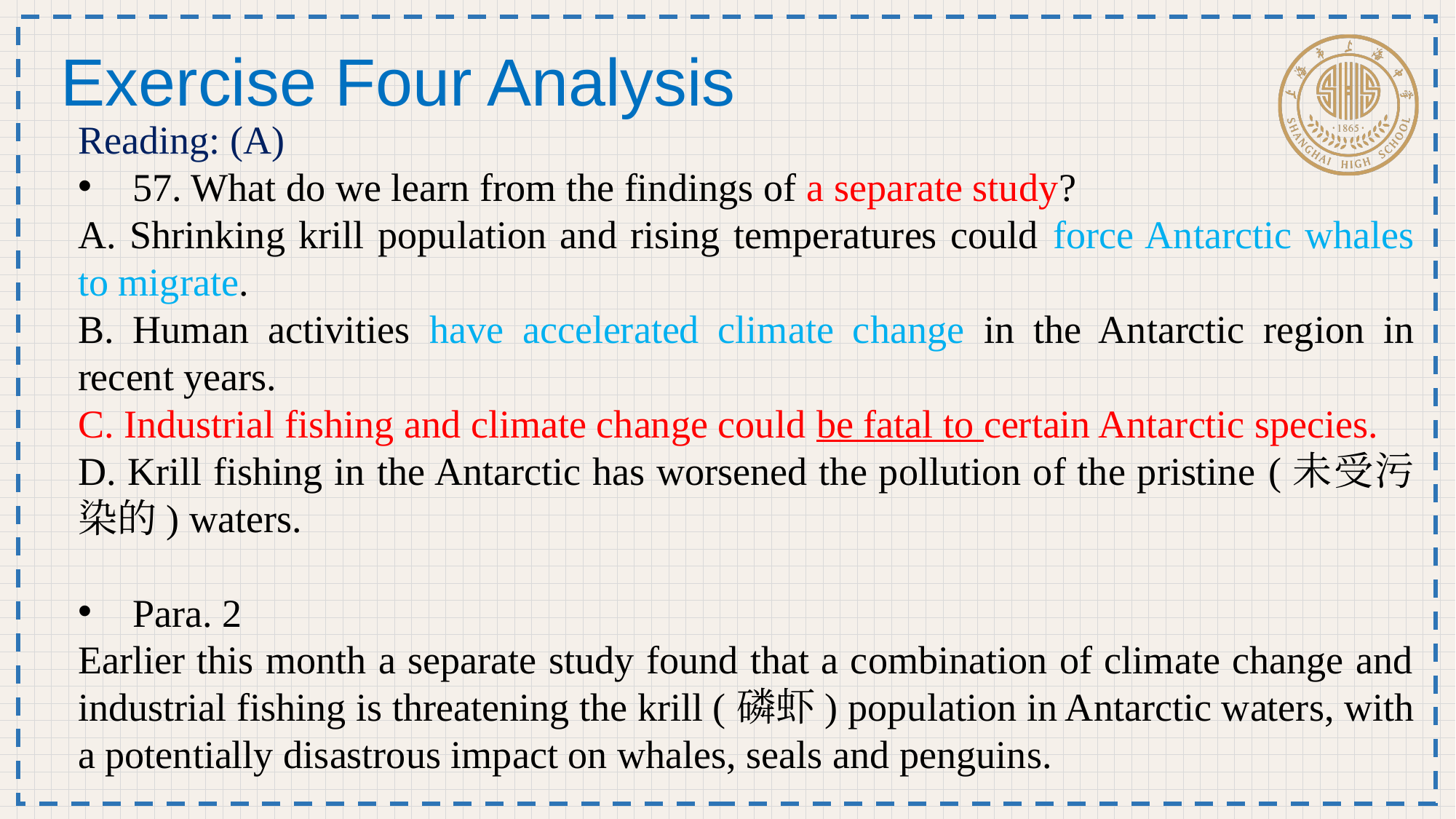

Exercise Four Analysis
Reading: (A)
57. What do we learn from the findings of a separate study?
A. Shrinking krill population and rising temperatures could force Antarctic whales to migrate.
B. Human activities have accelerated climate change in the Antarctic region in recent years.
C. Industrial fishing and climate change could be fatal to certain Antarctic species.
D. Krill fishing in the Antarctic has worsened the pollution of the pristine (未受污染的) waters.

Para. 2
Earlier this month a separate study found that a combination of climate change and industrial fishing is threatening the krill (磷虾) population in Antarctic waters, with a potentially disastrous impact on whales, seals and penguins.